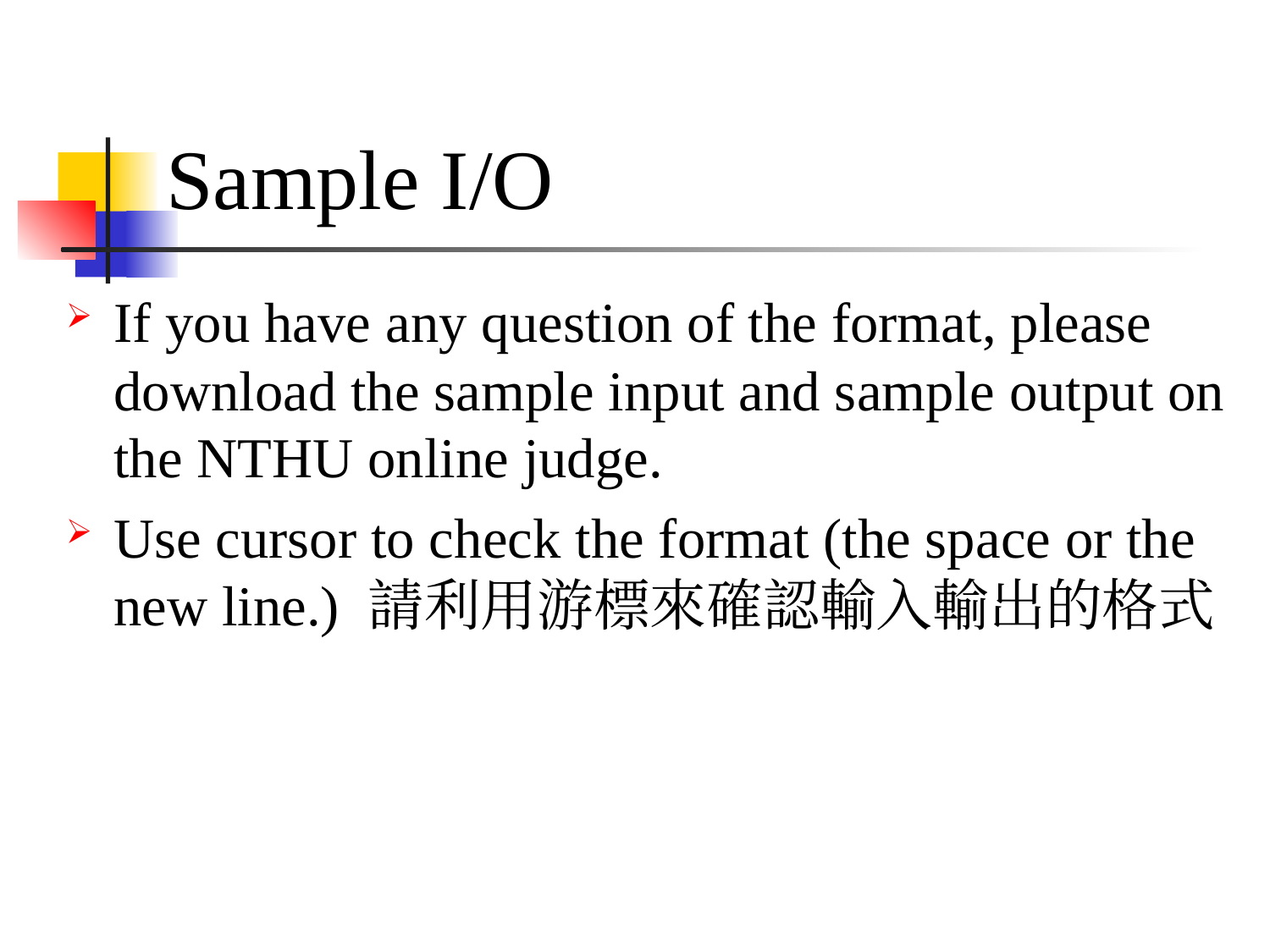

# Sample I/O
If you have any question of the format, please download the sample input and sample output on the NTHU online judge.
Use cursor to check the format (the space or the new line.) 請利用游標來確認輸入輸出的格式
19